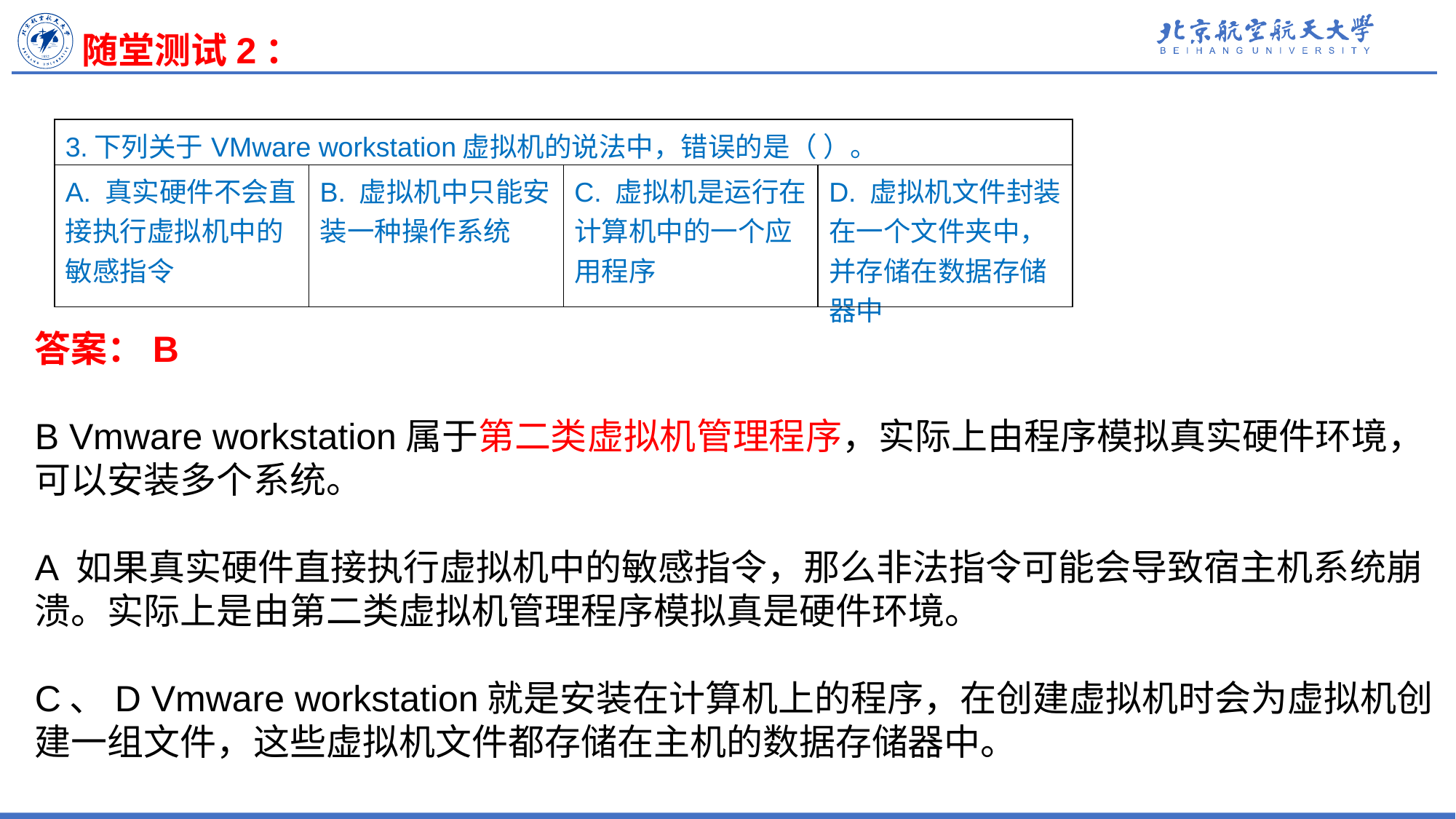

随堂测试2：
| 3.下列关于VMware workstation虚拟机的说法中，错误的是（ ）。 |  |  |  |
| --- | --- | --- | --- |
| A. 真实硬件不会直接执行虚拟机中的敏感指令 | B. 虚拟机中只能安装一种操作系统 | C. 虚拟机是运行在计算机中的一个应用程序 | D. 虚拟机文件封装在一个文件夹中，并存储在数据存储器中 |
答案：B

B Vmware workstation属于第二类虚拟机管理程序，实际上由程序模拟真实硬件环境，可以安装多个系统。

A 如果真实硬件直接执行虚拟机中的敏感指令，那么非法指令可能会导致宿主机系统崩溃。实际上是由第二类虚拟机管理程序模拟真是硬件环境。

C、D Vmware workstation就是安装在计算机上的程序，在创建虚拟机时会为虚拟机创建一组文件，这些虚拟机文件都存储在主机的数据存储器中。
7